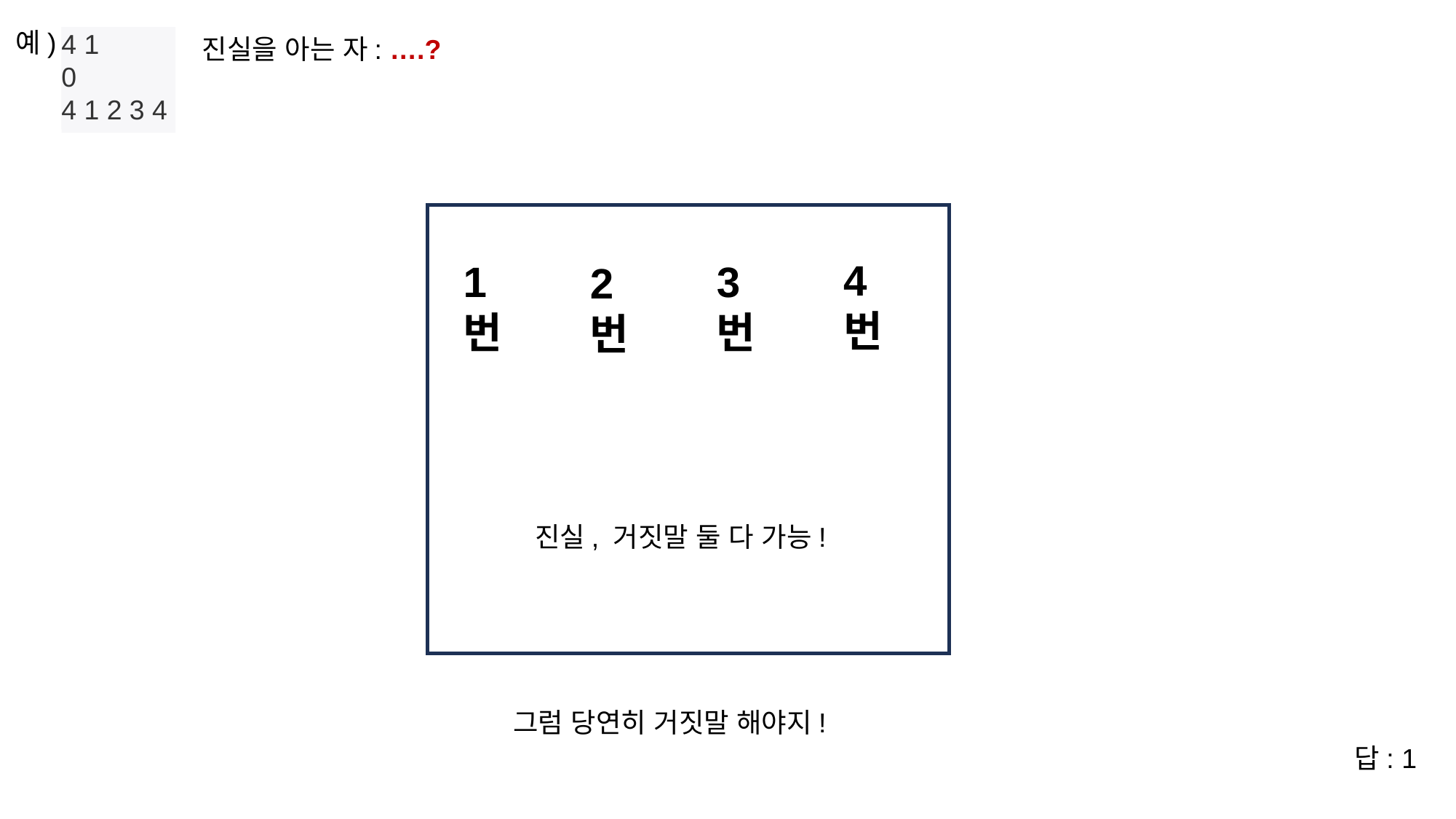

예)
4 1
0
4 1 2 3 4
4 1
0
4 1 2 3 4
진실을 아는 자: ….?

4번
1번
3번
2번
진실, 거짓말 둘 다 가능!
그럼 당연히 거짓말 해야지!
답: 1